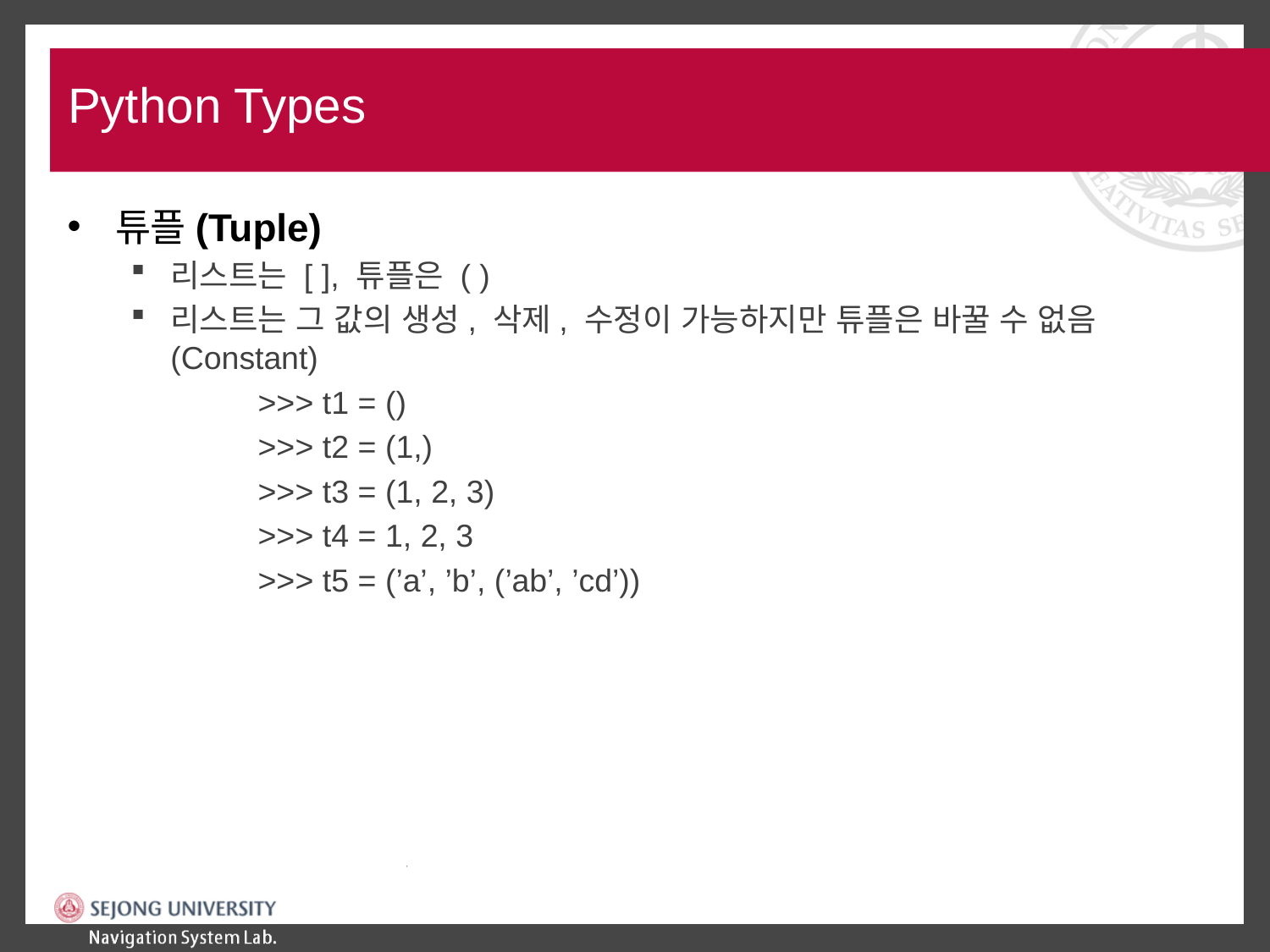

# Python Types
튜플(Tuple)
리스트는 [ ], 튜플은 ( )
리스트는 그 값의 생성, 삭제, 수정이 가능하지만 튜플은 바꿀 수 없음(Constant)
>>> t1 = ()
>>> t2 = (1,)
>>> t3 = (1, 2, 3)
>>> t4 = 1, 2, 3
>>> t5 = (’a’, ’b’, (’ab’, ’cd’))